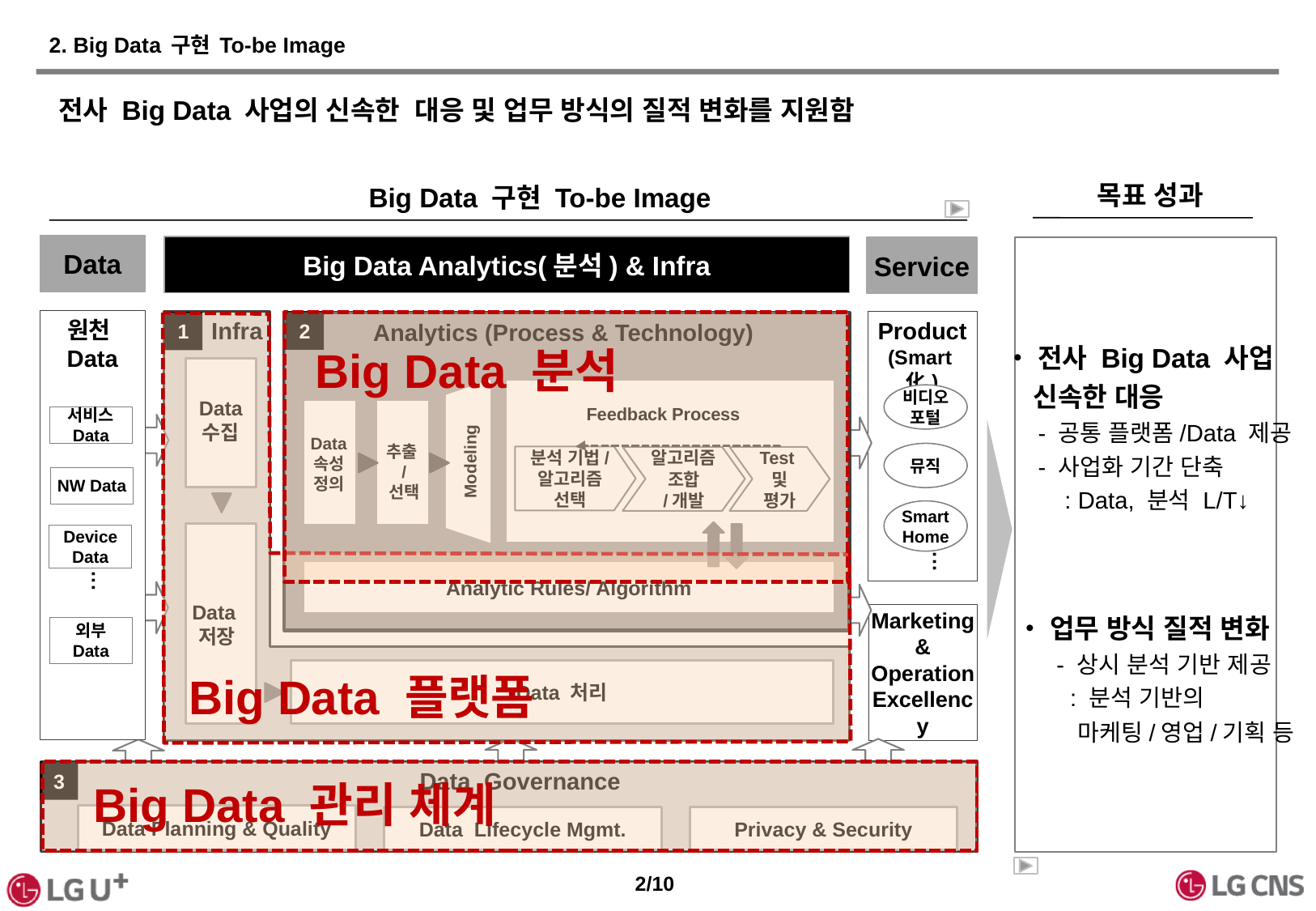

# 2. Big Data 구현 To-be Image
전사 Big Data 사업의 신속한  대응 및 업무 방식의 질적 변화를 지원함
목표 성과

 전사 Big Data 사업
 신속한 대응
 - 공통 플랫폼/Data 제공
 - 사업화 기간 단축
     : Data, 분석 L/T↓
 업무 방식 질적 변화
  - 상시 분석 기반 제공
    : 분석 기반의
      마케팅/영업/기획 등

Big Data 구현 To-be Image

Data
원천
Data
서비스 Data
외부 Data
Big Data Analytics(분석) & Infra

1

Data 수집

Data
저장
Data 처리

Infra
Service
Product
(Smart化)
비디오 포털
뮤직
Smart Home
···
Marketing
&
Operation
Excellency
2
Analytics (Process & Technology)

Feedback Process

Data 속성 정의
추출/
선택
Modeling
분석 기법/ 알고리즘 선택
알고리즘
조합
/개발
Test
및 평가

Analytic Rules/ Algorithm

Big Data 분석

Big Data 플랫폼

NW Data

Device
Data

···

3
    Data  Governance
Data Planning & Quality
Data  Lifecycle Mgmt.
Privacy & Security

Big Data 관리 체계

2/10